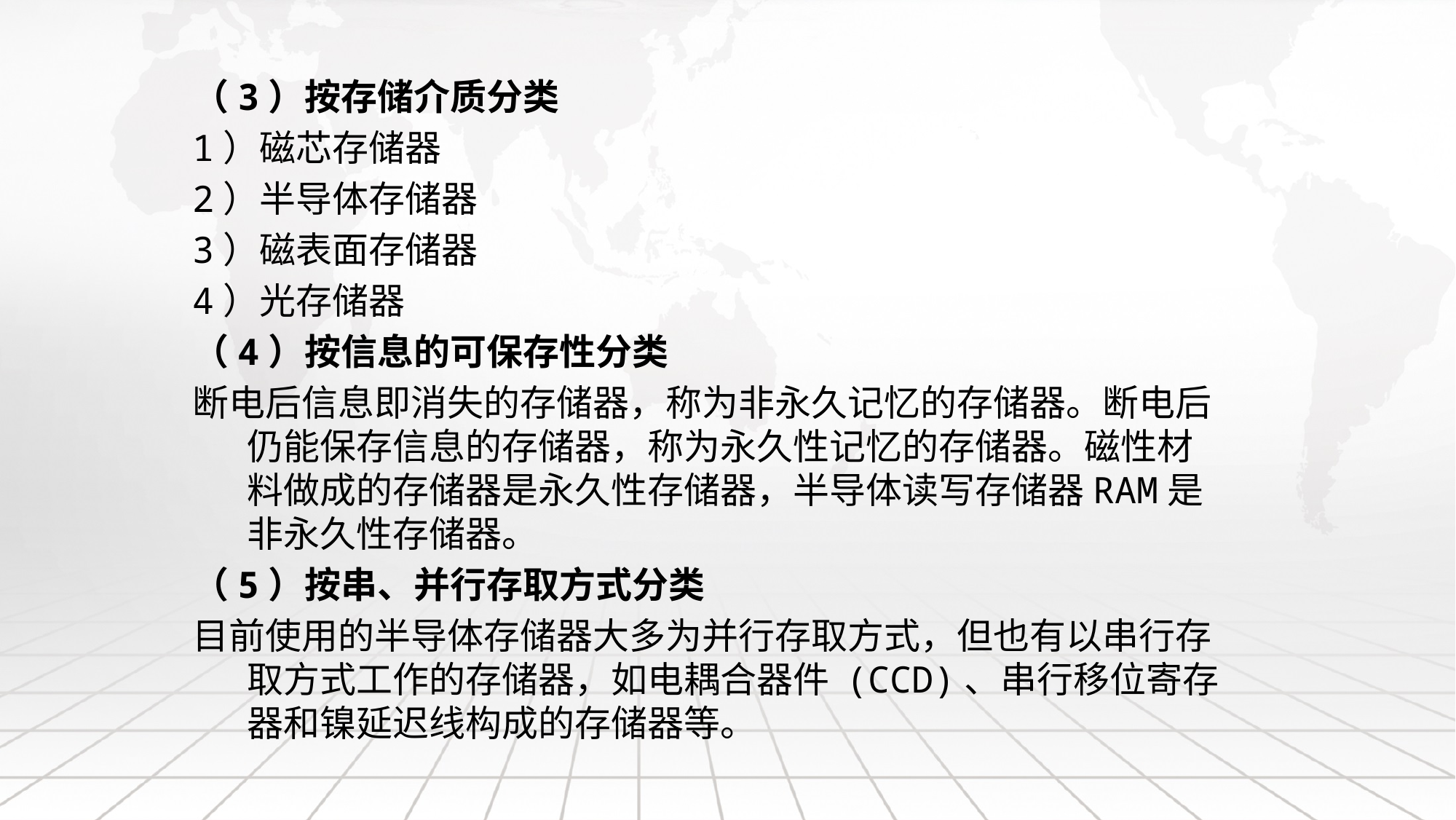

（3）按存储介质分类
1）磁芯存储器
2）半导体存储器
3）磁表面存储器
4）光存储器
（4）按信息的可保存性分类
断电后信息即消失的存储器，称为非永久记忆的存储器。断电后仍能保存信息的存储器，称为永久性记忆的存储器。磁性材料做成的存储器是永久性存储器，半导体读写存储器RAM是非永久性存储器。
（5）按串、并行存取方式分类
目前使用的半导体存储器大多为并行存取方式，但也有以串行存取方式工作的存储器，如电耦合器件 (CCD)、串行移位寄存器和镍延迟线构成的存储器等。